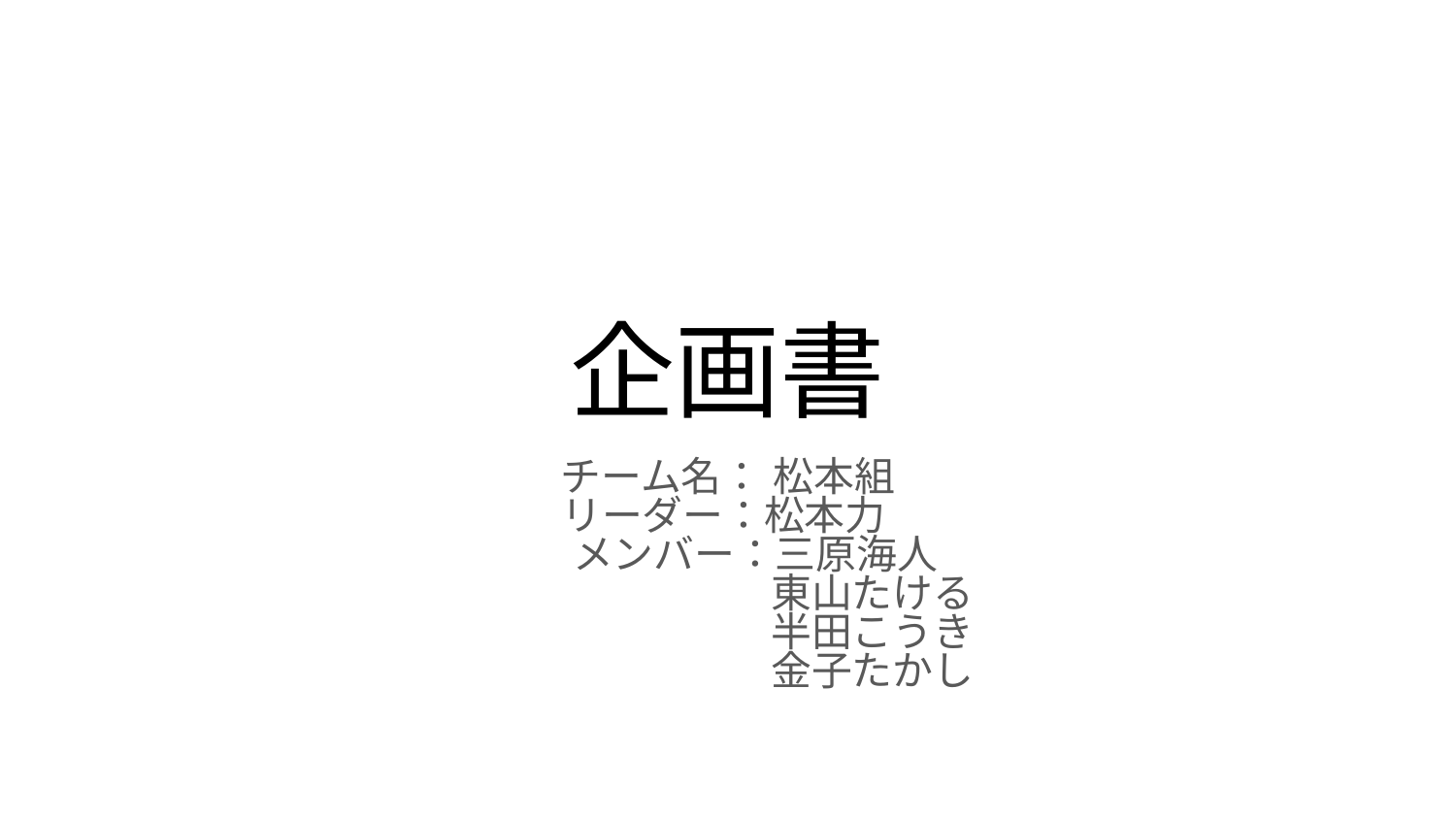

# 企画書
チーム名： 松本組
　　　　　　　　　　　　 リーダー：松本力
    メンバー：三原海人
                         東山たける
                         半田こうき
                         金子たかし